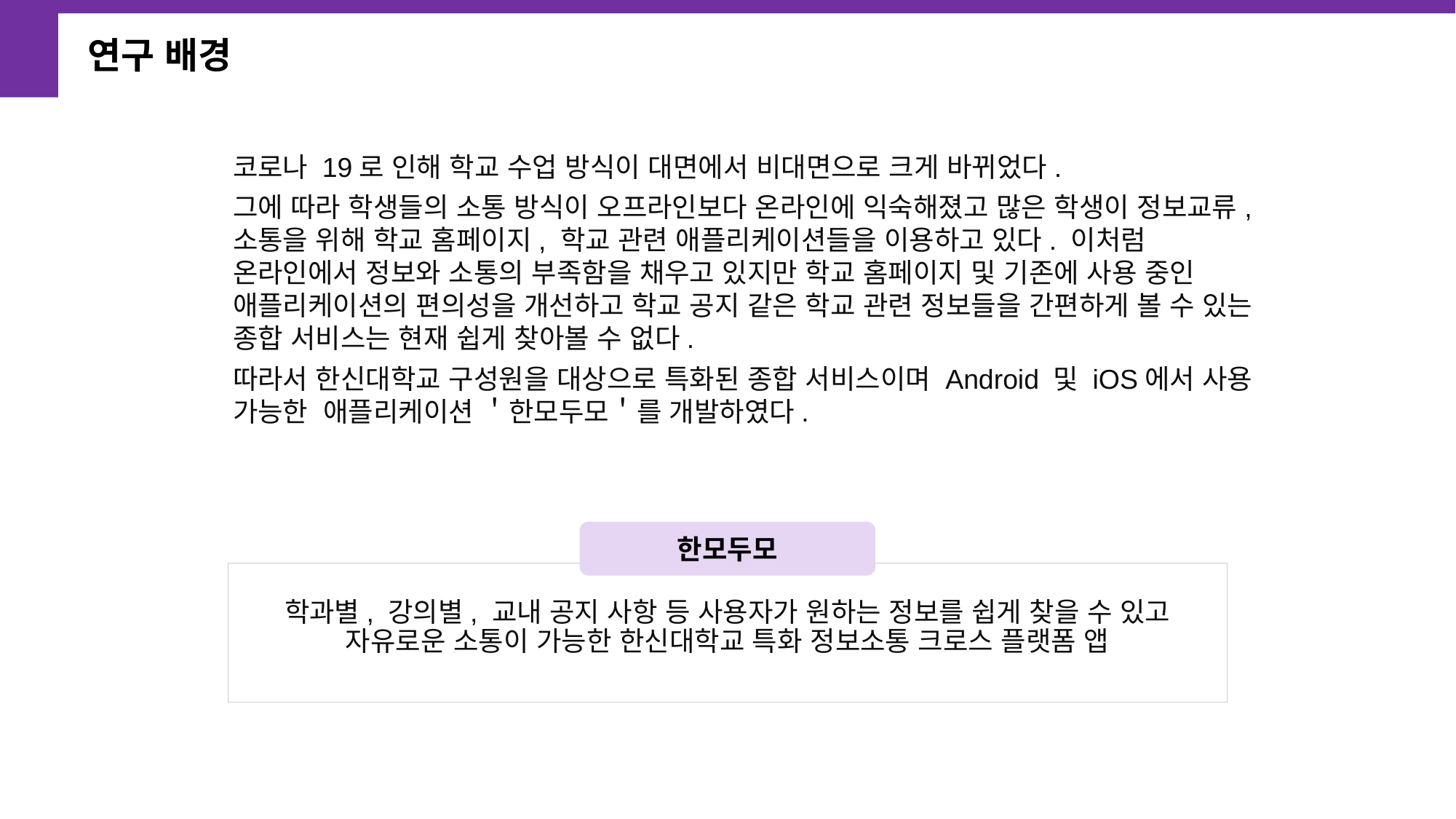

연구 배경
코로나 19로 인해 학교 수업 방식이 대면에서 비대면으로 크게 바뀌었다.
그에 따라 학생들의 소통 방식이 오프라인보다 온라인에 익숙해졌고 많은 학생이 정보교류, 소통을 위해 학교 홈페이지, 학교 관련 애플리케이션들을 이용하고 있다. 이처럼 온라인에서 정보와 소통의 부족함을 채우고 있지만 학교 홈페이지 및 기존에 사용 중인 애플리케이션의 편의성을 개선하고 학교 공지 같은 학교 관련 정보들을 간편하게 볼 수 있는 종합 서비스는 현재 쉽게 찾아볼 수 없다.
따라서 한신대학교 구성원을 대상으로 특화된 종합 서비스이며 Android 및 iOS에서 사용 가능한  애플리케이션 ＇한모두모＇를 개발하였다.

한모두모

학과별, 강의별, 교내 공지 사항 등 사용자가 원하는 정보를 쉽게 찾을 수 있고 자유로운 소통이 가능한 한신대학교 특화 정보소통 크로스 플랫폼 앱